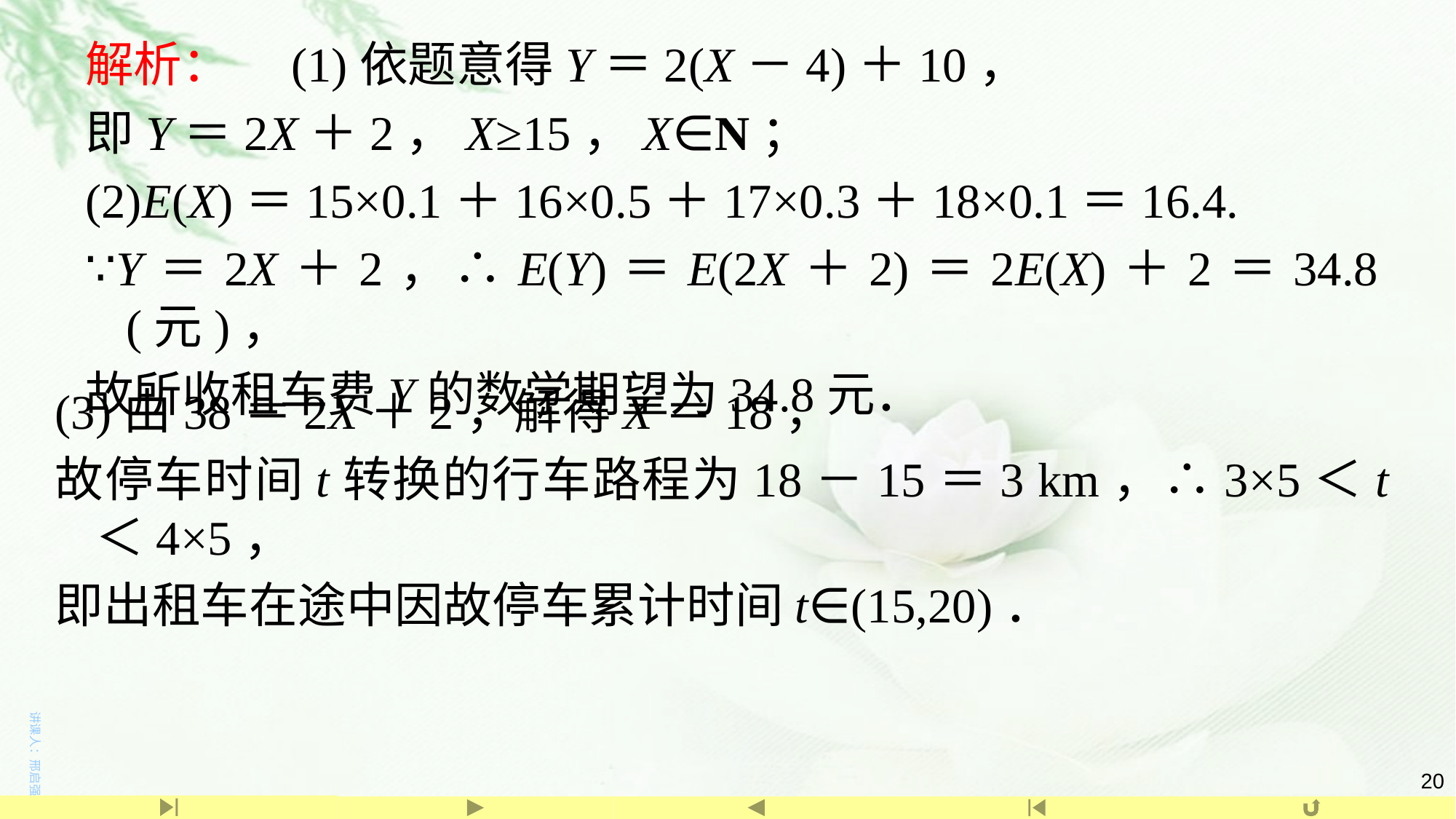

解析：　(1)依题意得Y＝2(X－4)＋10，
即Y＝2X＋2，X≥15，X∈N；
(2)E(X)＝15×0.1＋16×0.5＋17×0.3＋18×0.1＝16.4.
∵Y＝2X＋2，∴E(Y)＝E(2X＋2)＝2E(X)＋2＝34.8(元)，
故所收租车费Y的数学期望为34.8元．
(3)由38＝2X＋2，解得X＝18，
故停车时间t转换的行车路程为18－15＝3 km，∴3×5＜t＜4×5，
即出租车在途中因故停车累计时间t∈(15,20)．